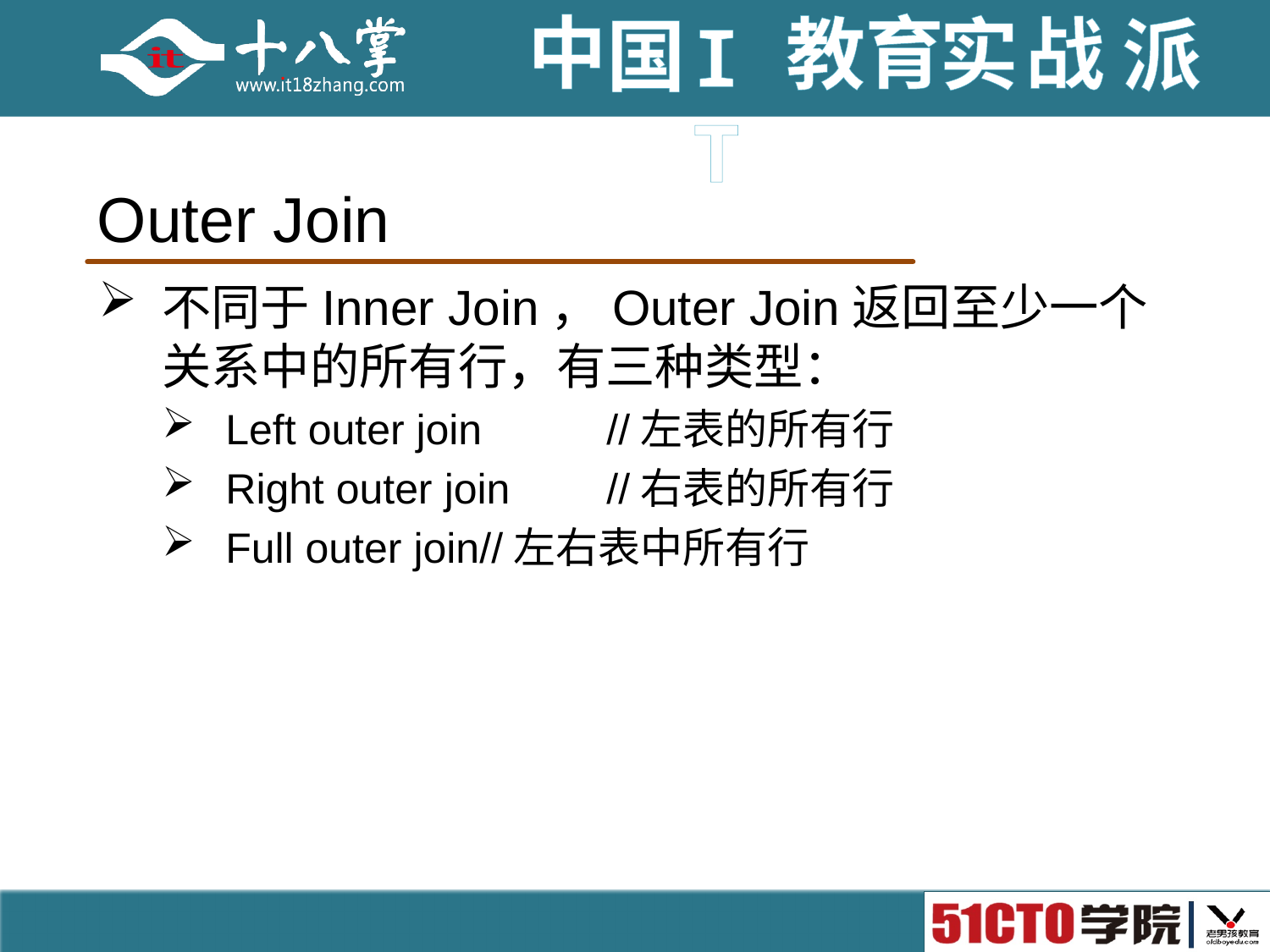

# Outer Join
不同于Inner Join，Outer Join返回至少一个关系中的所有行，有三种类型：
Left outer join	//左表的所有行
Right outer join	//右表的所有行
Full outer join	//左右表中所有行